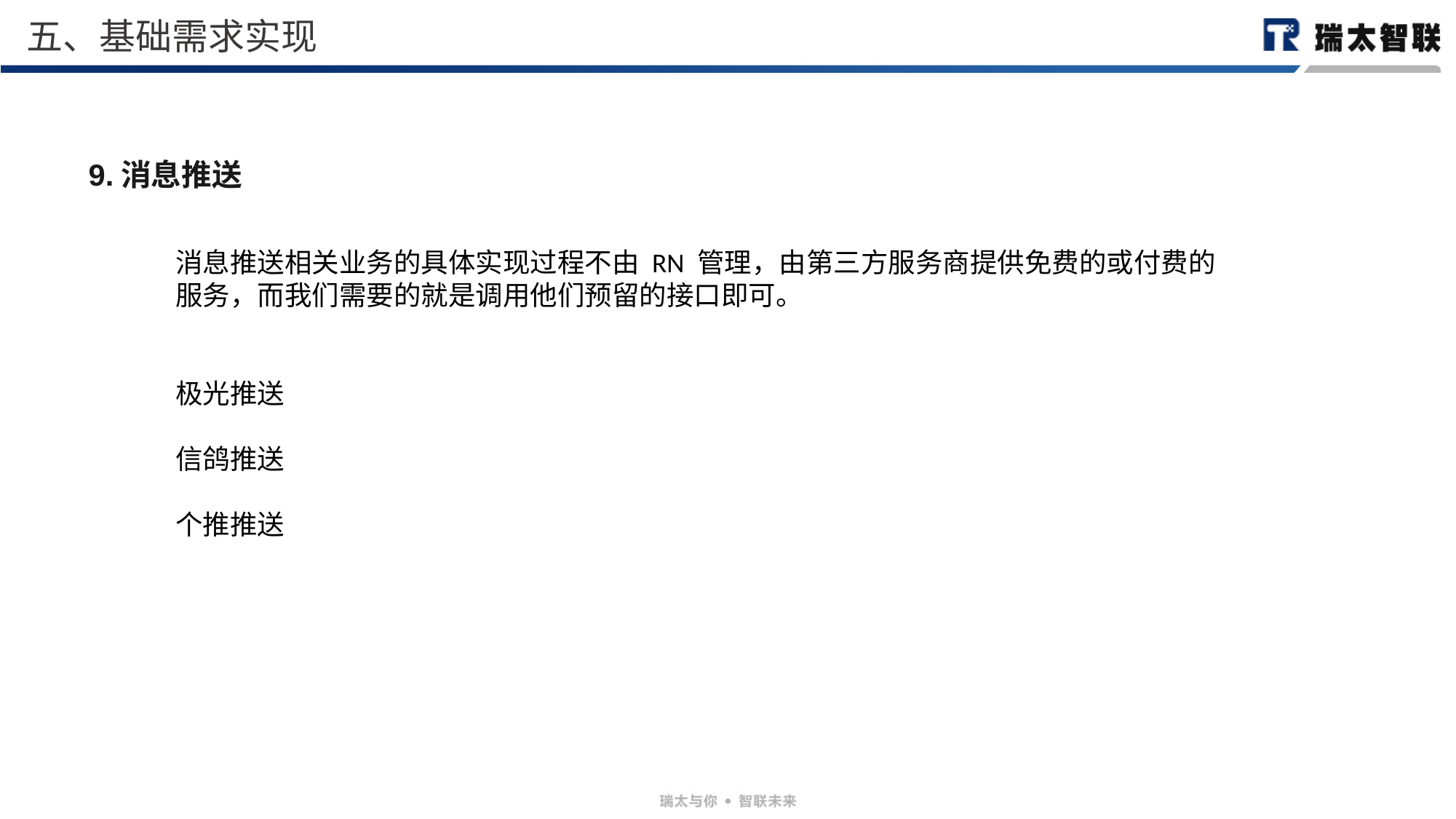

五、基础需求实现
9.消息推送
消息推送相关业务的具体实现过程不由 RN 管理，由第三方服务商提供免费的或付费的服务，而我们需要的就是调用他们预留的接口即可。

极光推送

信鸽推送

个推推送